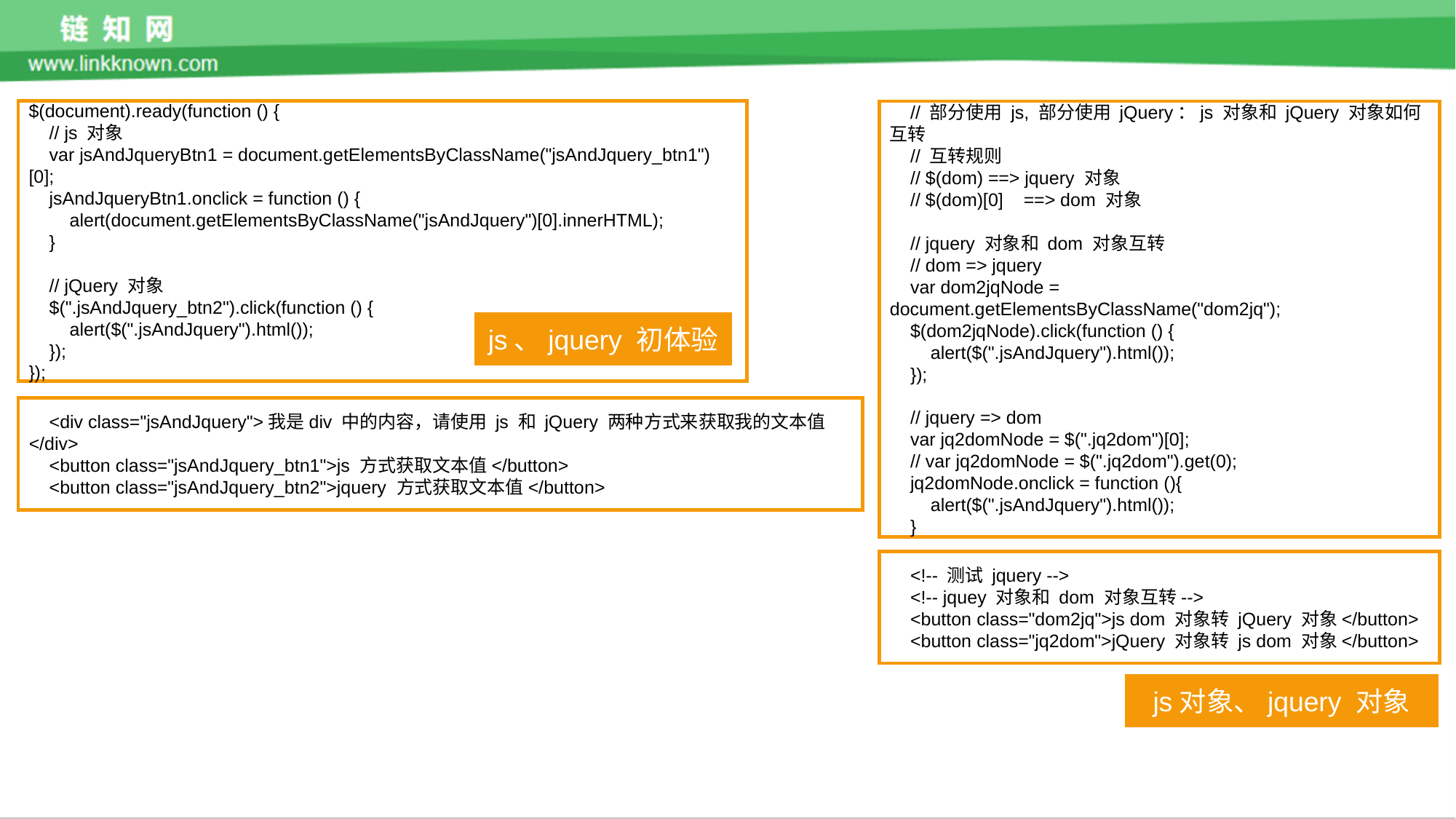

$(document).ready(function () {
    // js 对象
    var jsAndJqueryBtn1 = document.getElementsByClassName("jsAndJquery_btn1")[0];
    jsAndJqueryBtn1.onclick = function () {
        alert(document.getElementsByClassName("jsAndJquery")[0].innerHTML);
    }

    // jQuery 对象
    $(".jsAndJquery_btn2").click(function () {
        alert($(".jsAndJquery").html());
    });
});
    // 部分使用 js, 部分使用 jQuery：js 对象和 jQuery 对象如何互转
    // 互转规则
    // $(dom) ==> jquery 对象
    // $(dom)[0]    ==> dom 对象

    // jquery 对象和 dom 对象互转
    // dom => jquery
    var dom2jqNode = document.getElementsByClassName("dom2jq");
    $(dom2jqNode).click(function () {
        alert($(".jsAndJquery").html());
    });

    // jquery => dom
    var jq2domNode = $(".jq2dom")[0];
    // var jq2domNode = $(".jq2dom").get(0);
    jq2domNode.onclick = function (){
        alert($(".jsAndJquery").html());
    }
js、jquery 初体验
    <div class="jsAndJquery">我是div 中的内容，请使用 js 和 jQuery 两种方式来获取我的文本值</div>
    <button class="jsAndJquery_btn1">js 方式获取文本值</button>
    <button class="jsAndJquery_btn2">jquery 方式获取文本值</button>
    <!-- 测试 jquery -->
    <!-- jquey 对象和 dom 对象互转-->
    <button class="dom2jq">js dom 对象转 jQuery 对象</button>
    <button class="jq2dom">jQuery 对象转 js dom 对象</button>
js对象、jquery 对象